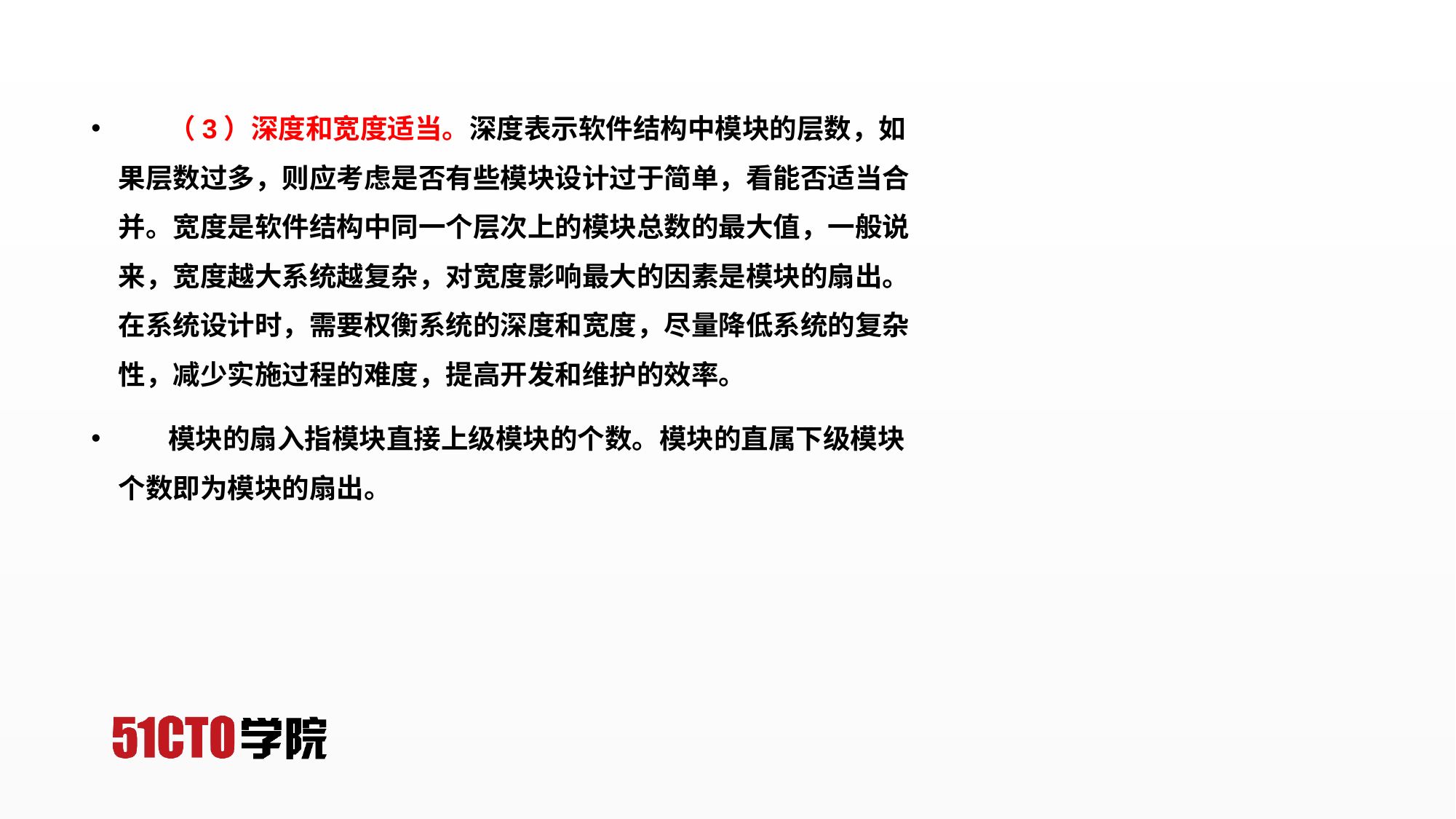

（3）深度和宽度适当。深度表示软件结构中模块的层数，如果层数过多，则应考虑是否有些模块设计过于简单，看能否适当合并。宽度是软件结构中同一个层次上的模块总数的最大值，一般说来，宽度越大系统越复杂，对宽度影响最大的因素是模块的扇出。在系统设计时，需要权衡系统的深度和宽度，尽量降低系统的复杂性，减少实施过程的难度，提高开发和维护的效率。
       模块的扇入指模块直接上级模块的个数。模块的直属下级模块个数即为模块的扇出。